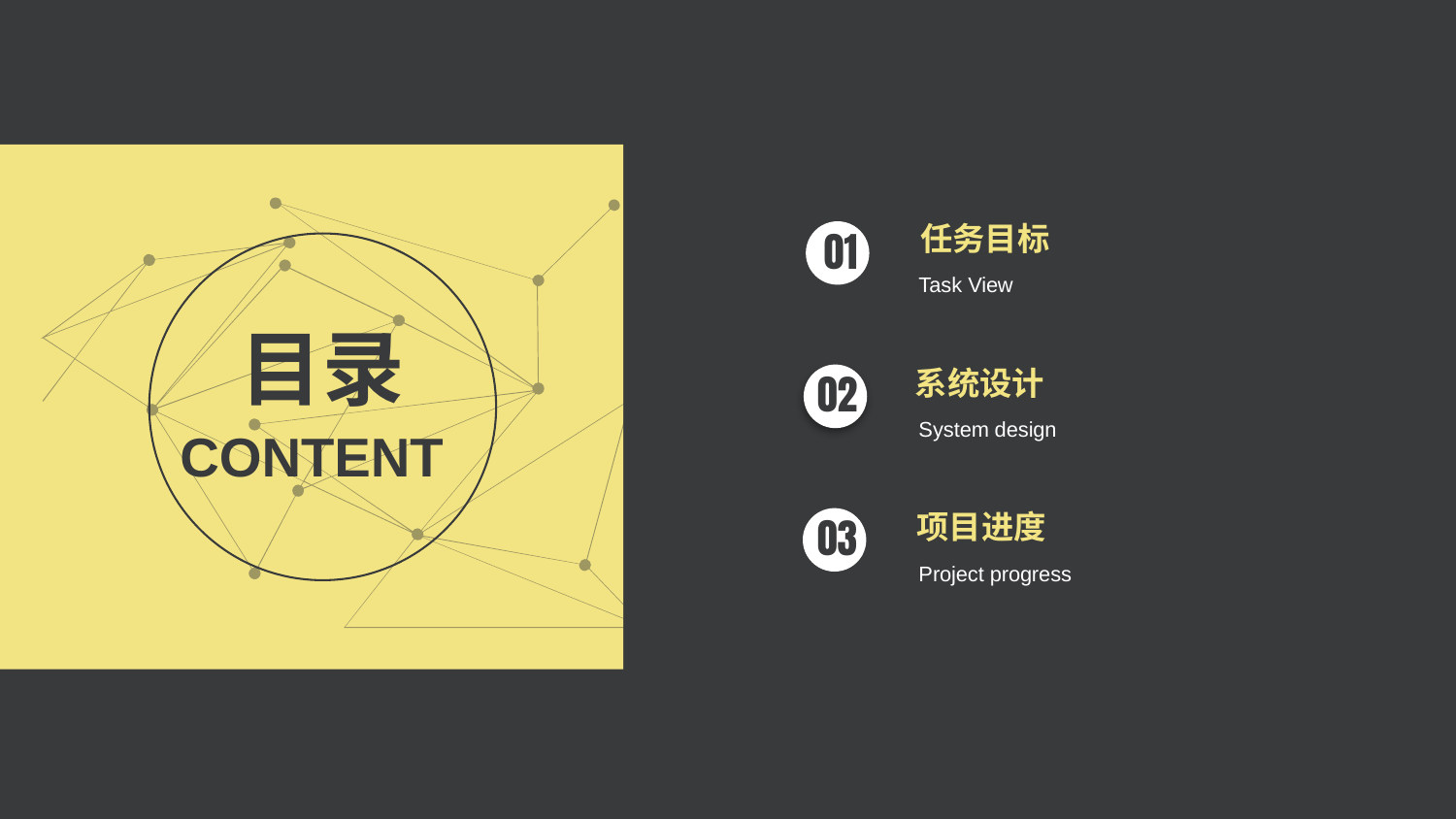

任务目标
01

Task View
目录
系统设计
02

System design
CONTENT
项目进度
03

Project progress